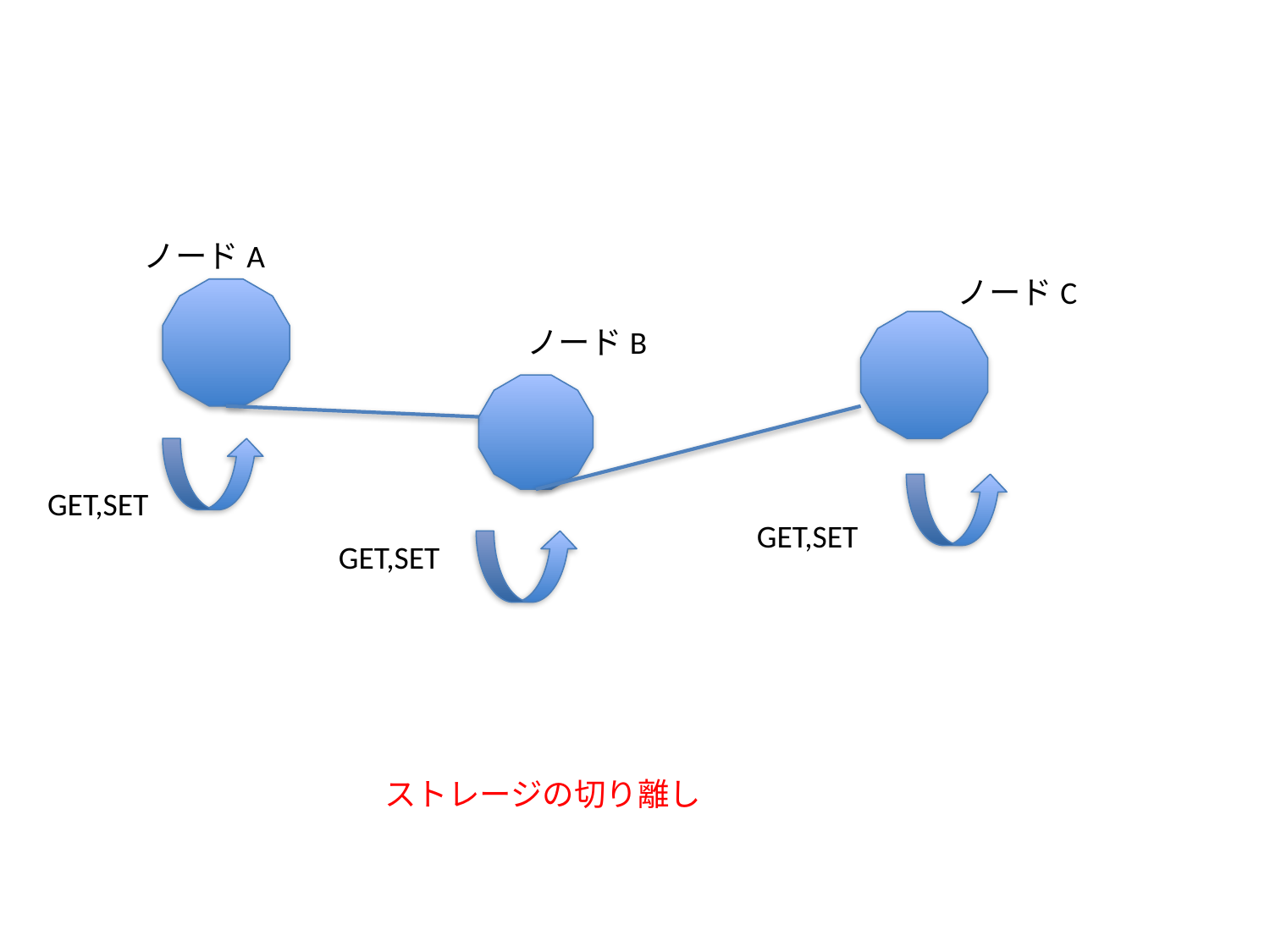

ノードA

ノードC

ノードB

GET,SET
GET,SET
GET,SET

ストレージの切り離し